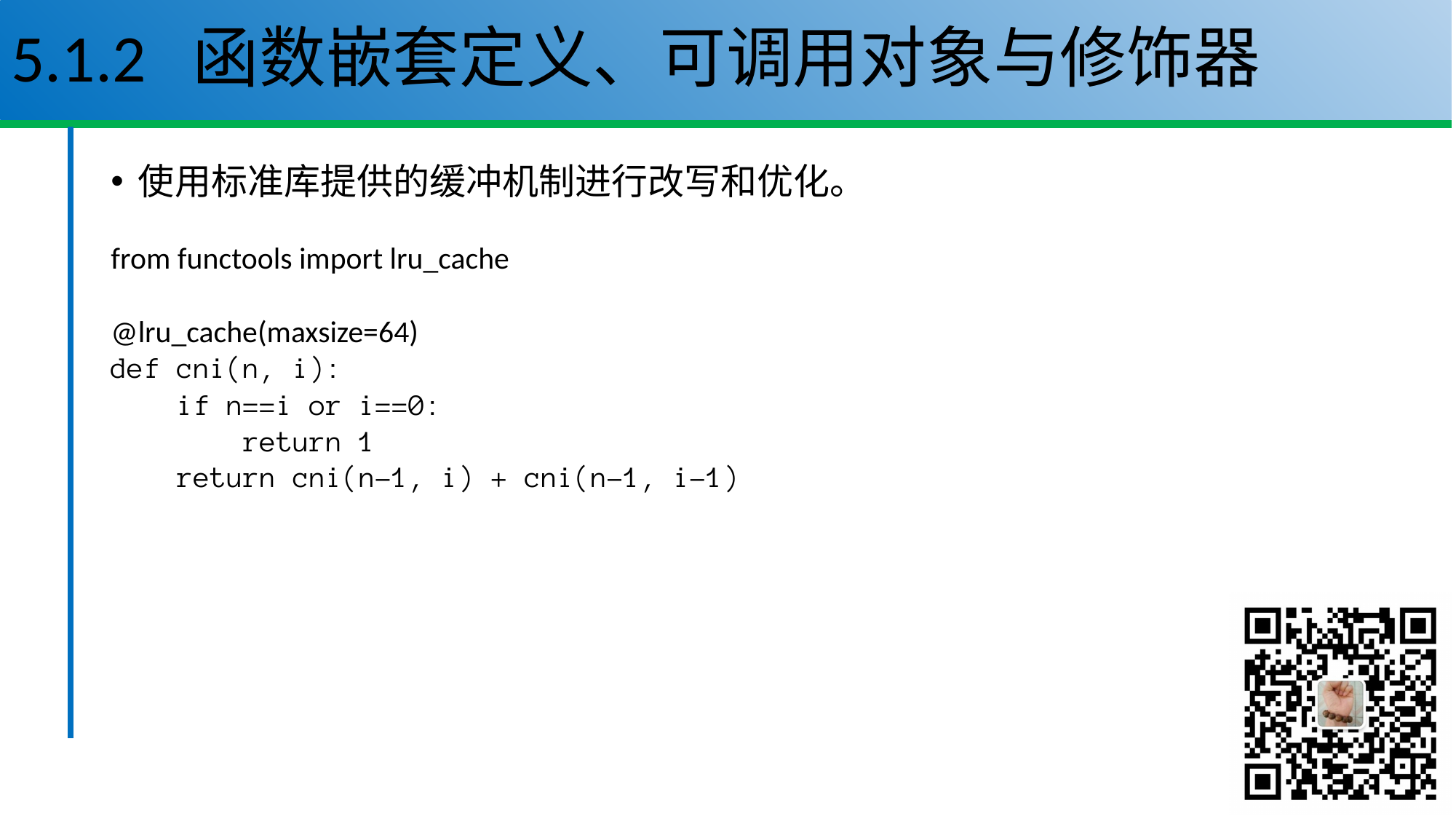

# 5.1.2  函数嵌套定义、可调用对象与修饰器
使用标准库提供的缓冲机制进行改写和优化。

from functools import lru_cache

@lru_cache(maxsize=64)
def cni(n, i):
    if n==i or i==0:
        return 1
    return cni(n-1, i) + cni(n-1, i-1)
9